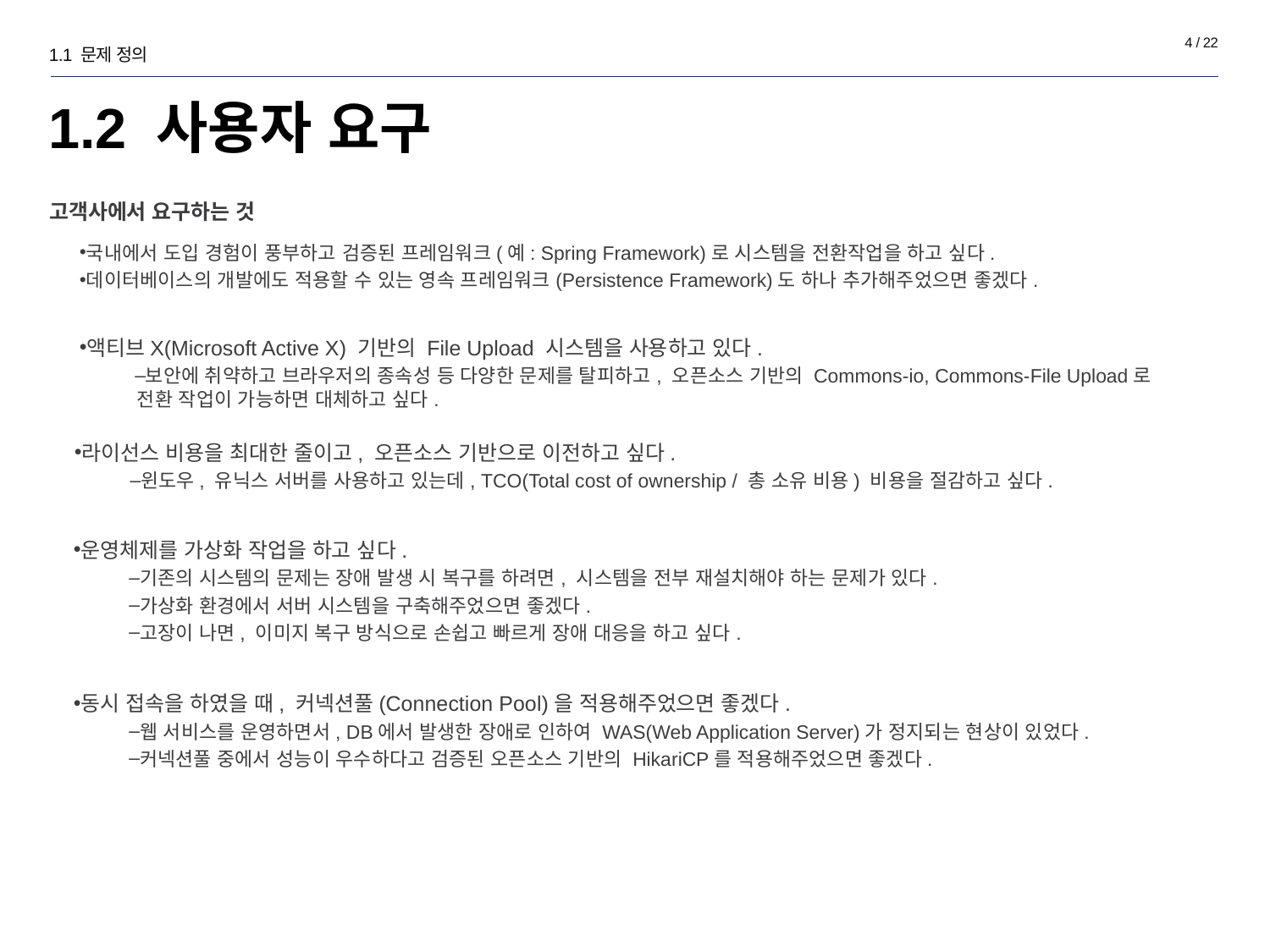

4 / 22
1.1 문제 정의
# 1.2 사용자 요구
고객사에서 요구하는 것
국내에서 도입 경험이 풍부하고 검증된 프레임워크(예: Spring Framework)로 시스템을 전환작업을 하고 싶다.
데이터베이스의 개발에도 적용할 수 있는 영속 프레임워크(Persistence Framework)도 하나 추가해주었으면 좋겠다.
액티브X(Microsoft Active X) 기반의 File Upload 시스템을 사용하고 있다.
보안에 취약하고 브라우저의 종속성 등 다양한 문제를 탈피하고, 오픈소스 기반의 Commons-io, Commons-File Upload로
     전환 작업이 가능하면 대체하고 싶다.
라이선스 비용을 최대한 줄이고, 오픈소스 기반으로 이전하고 싶다.
윈도우, 유닉스 서버를 사용하고 있는데, TCO(Total cost of ownership / 총 소유 비용) 비용을 절감하고 싶다.
운영체제를 가상화 작업을 하고 싶다.
기존의 시스템의 문제는 장애 발생 시 복구를 하려면, 시스템을 전부 재설치해야 하는 문제가 있다.
가상화 환경에서 서버 시스템을 구축해주었으면 좋겠다.
고장이 나면, 이미지 복구 방식으로 손쉽고 빠르게 장애 대응을 하고 싶다.
동시 접속을 하였을 때, 커넥션풀(Connection Pool)을 적용해주었으면 좋겠다.
웹 서비스를 운영하면서, DB에서 발생한 장애로 인하여 WAS(Web Application Server)가 정지되는 현상이 있었다.
커넥션풀 중에서 성능이 우수하다고 검증된 오픈소스 기반의 HikariCP를 적용해주었으면 좋겠다.